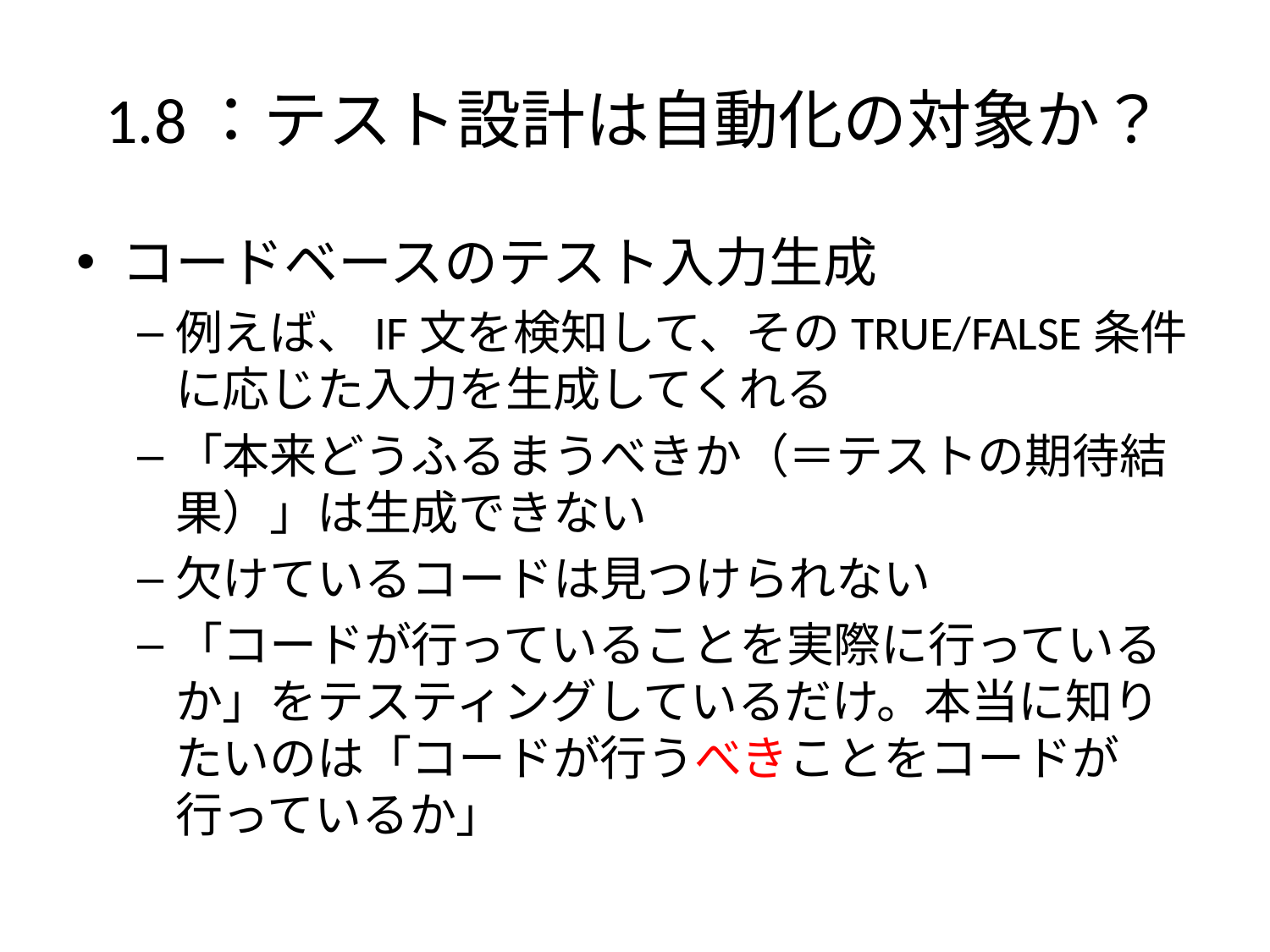

# 1.8：テスト設計は自動化の対象か？
コードベースのテスト入力生成
例えば、IF文を検知して、そのTRUE/FALSE条件に応じた入力を生成してくれる
「本来どうふるまうべきか（＝テストの期待結果）」は生成できない
欠けているコードは見つけられない
「コードが行っていることを実際に行っているか」をテスティングしているだけ。本当に知りたいのは「コードが行うべきことをコードが行っているか」